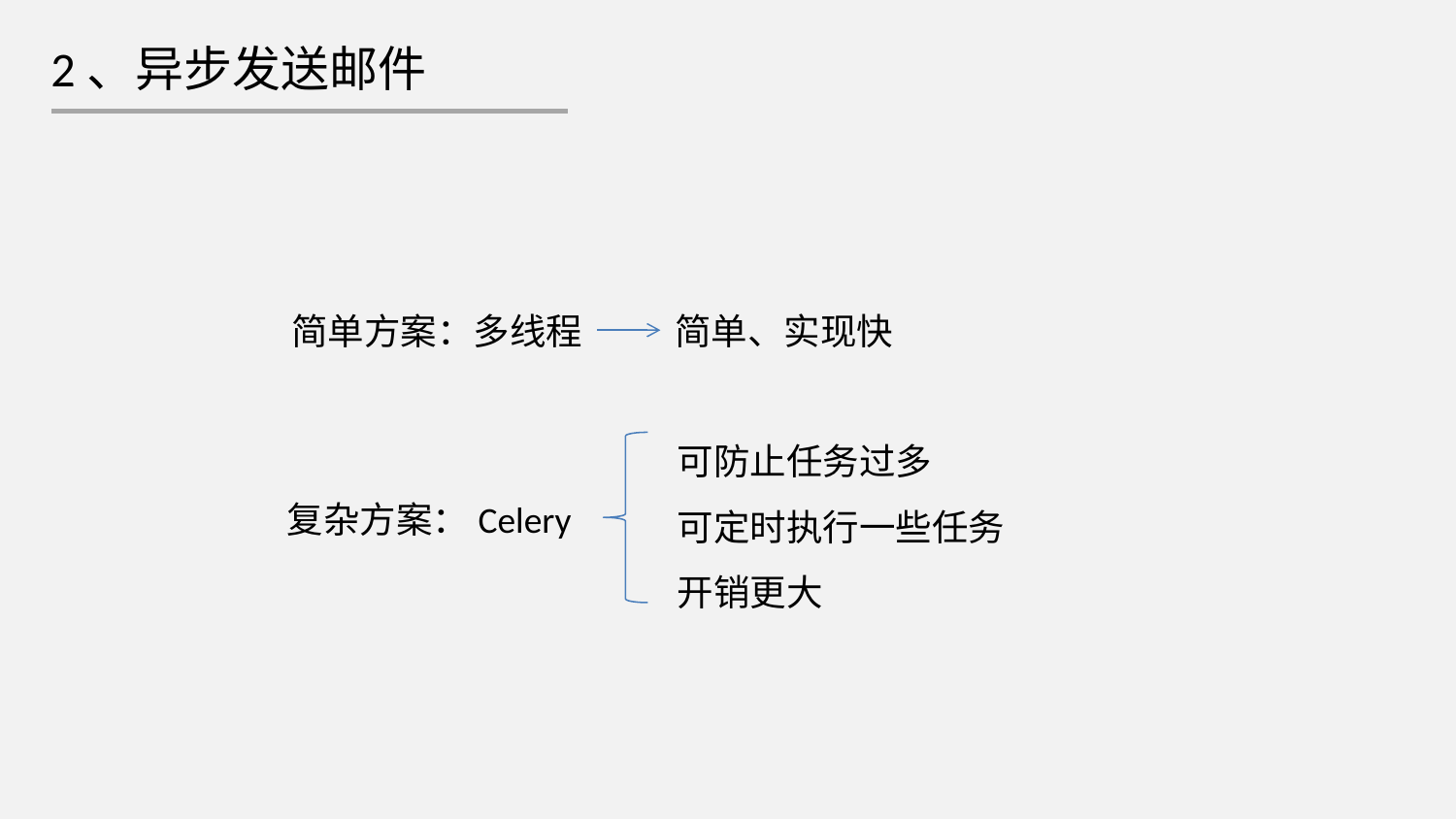

2、异步发送邮件
简单方案：多线程
简单、实现快
可防止任务过多
可定时执行一些任务
开销更大

复杂方案：Celery